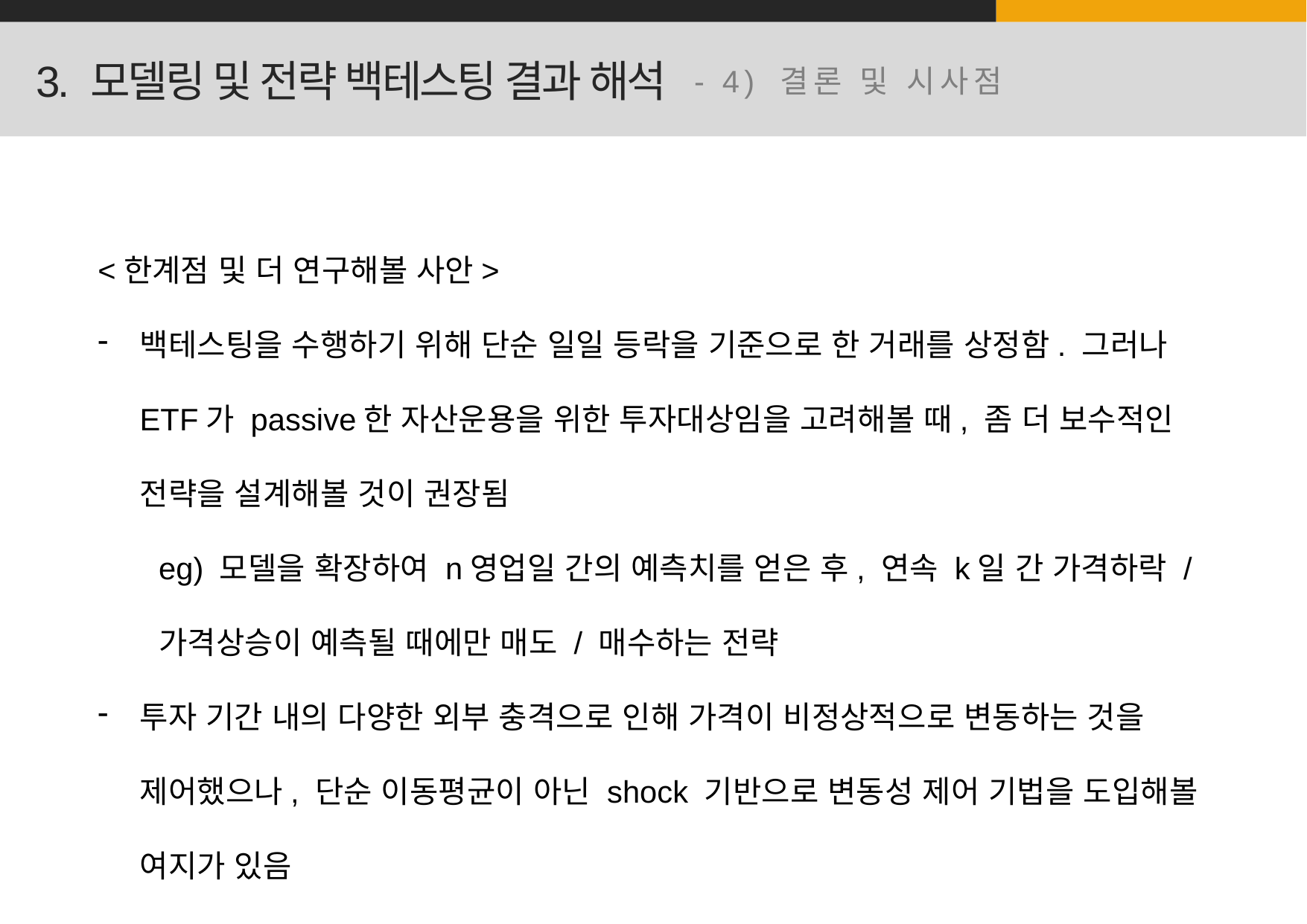

3. 모델링 및 전략 백테스팅 결과 해석
- 4) 결론 및 시사점
<한계점 및 더 연구해볼 사안>
백테스팅을 수행하기 위해 단순 일일 등락을 기준으로 한 거래를 상정함. 그러나 ETF가 passive한 자산운용을 위한 투자대상임을 고려해볼 때, 좀 더 보수적인 전략을 설계해볼 것이 권장됨
eg) 모델을 확장하여 n영업일 간의 예측치를 얻은 후, 연속 k일 간 가격하락 / 가격상승이 예측될 때에만 매도 / 매수하는 전략
투자 기간 내의 다양한 외부 충격으로 인해 가격이 비정상적으로 변동하는 것을 제어했으나, 단순 이동평균이 아닌 shock 기반으로 변동성 제어 기법을 도입해볼 여지가 있음